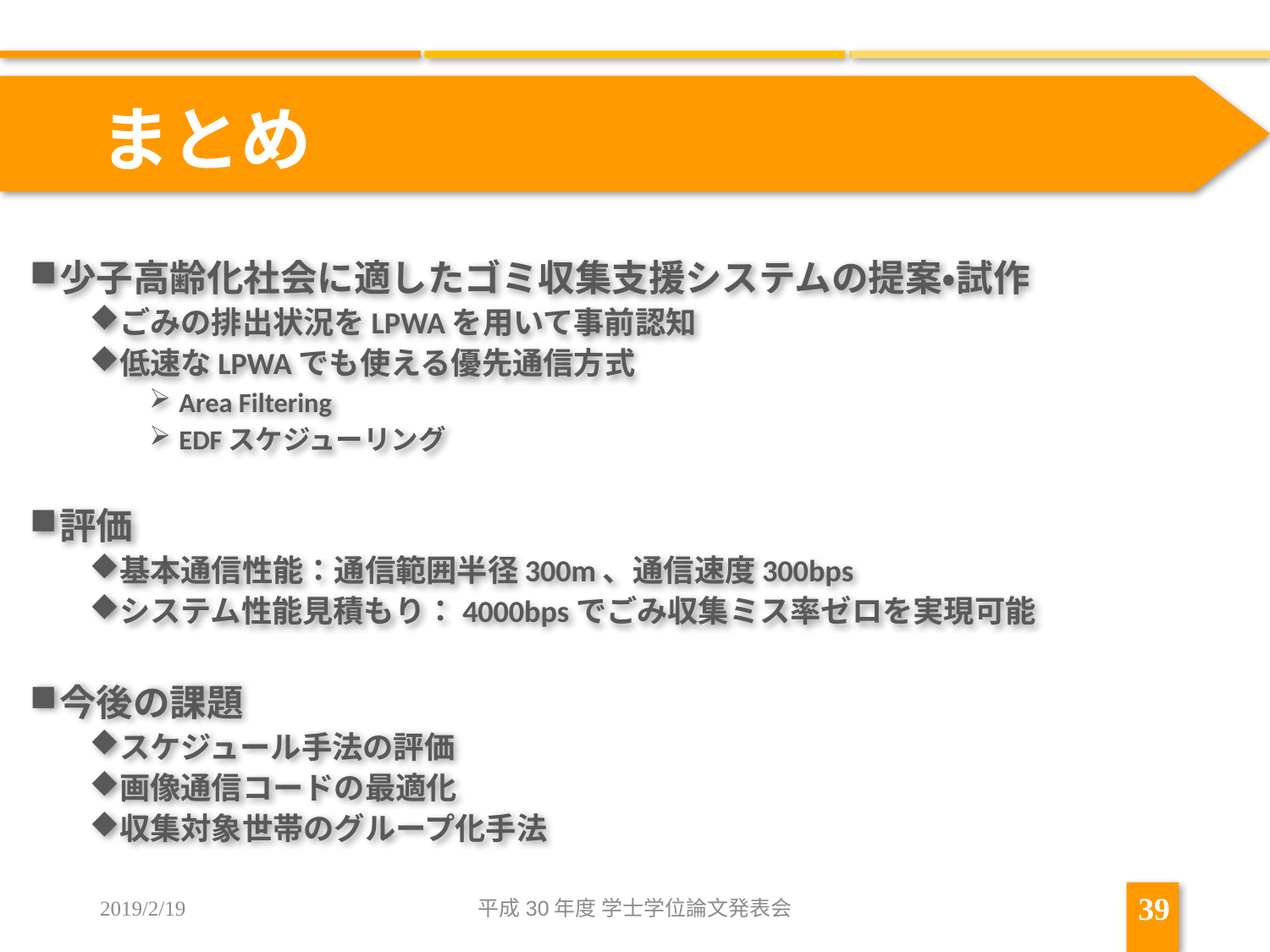

# まとめ
少子高齢化社会に適したゴミ収集支援システムの提案・試作
ごみの排出状況をLPWAを用いて事前認知
低速なLPWAでも使える優先通信方式
Area Filtering
EDFスケジューリング

評価
基本通信性能：通信範囲半径300m、通信速度300bps
システム性能見積もり：4000bpsでごみ収集ミス率ゼロを実現可能

今後の課題
スケジュール手法の評価
画像通信コードの最適化
収集対象世帯のグループ化手法

2019/2/19
平成30年度 学士学位論文発表会
39